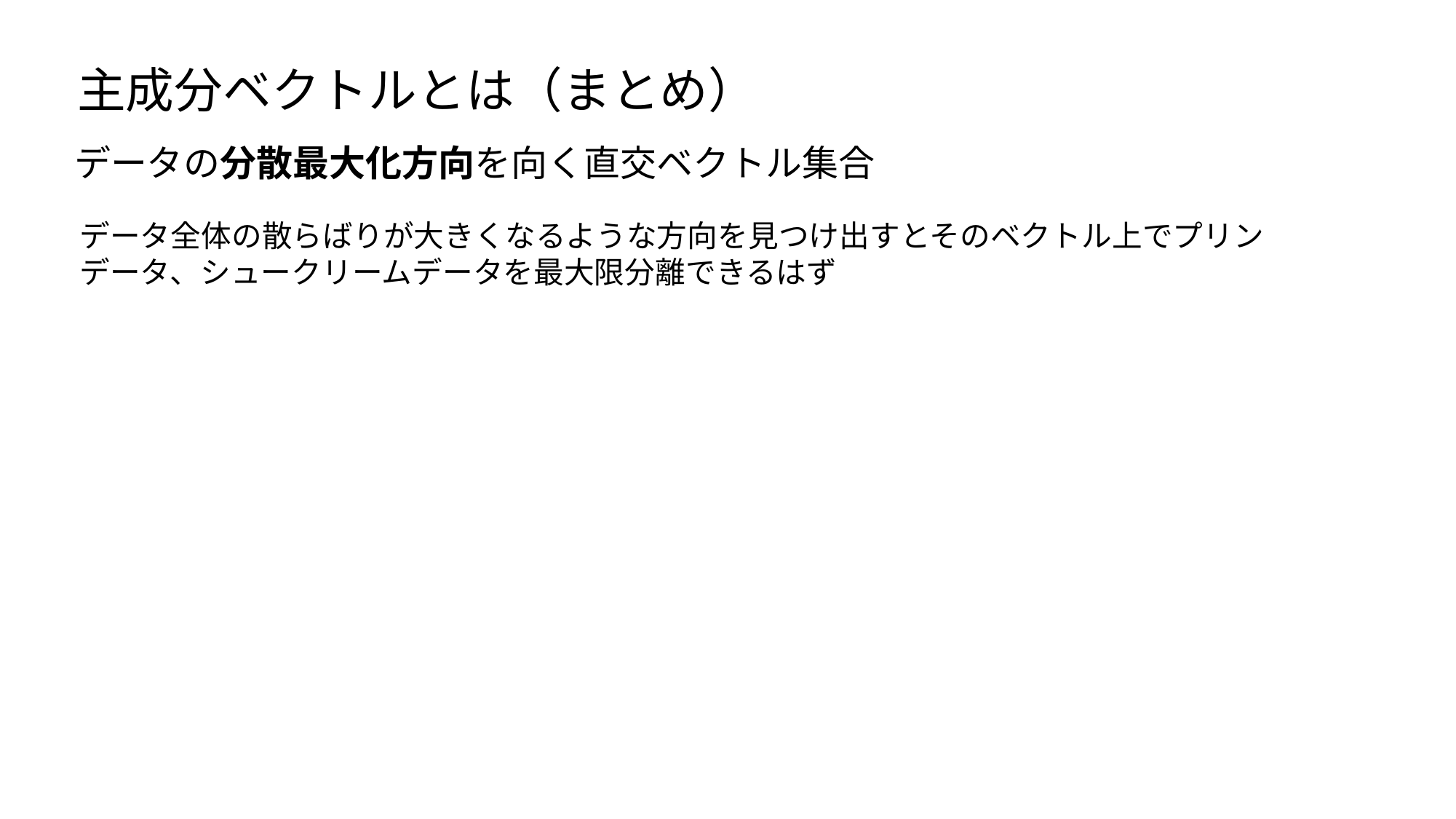

主成分ベクトルとは（まとめ）
データの分散最大化方向を向く直交ベクトル集合
データ全体の散らばりが大きくなるような方向を見つけ出すとそのベクトル上でプリンデータ、シュークリームデータを最大限分離できるはず